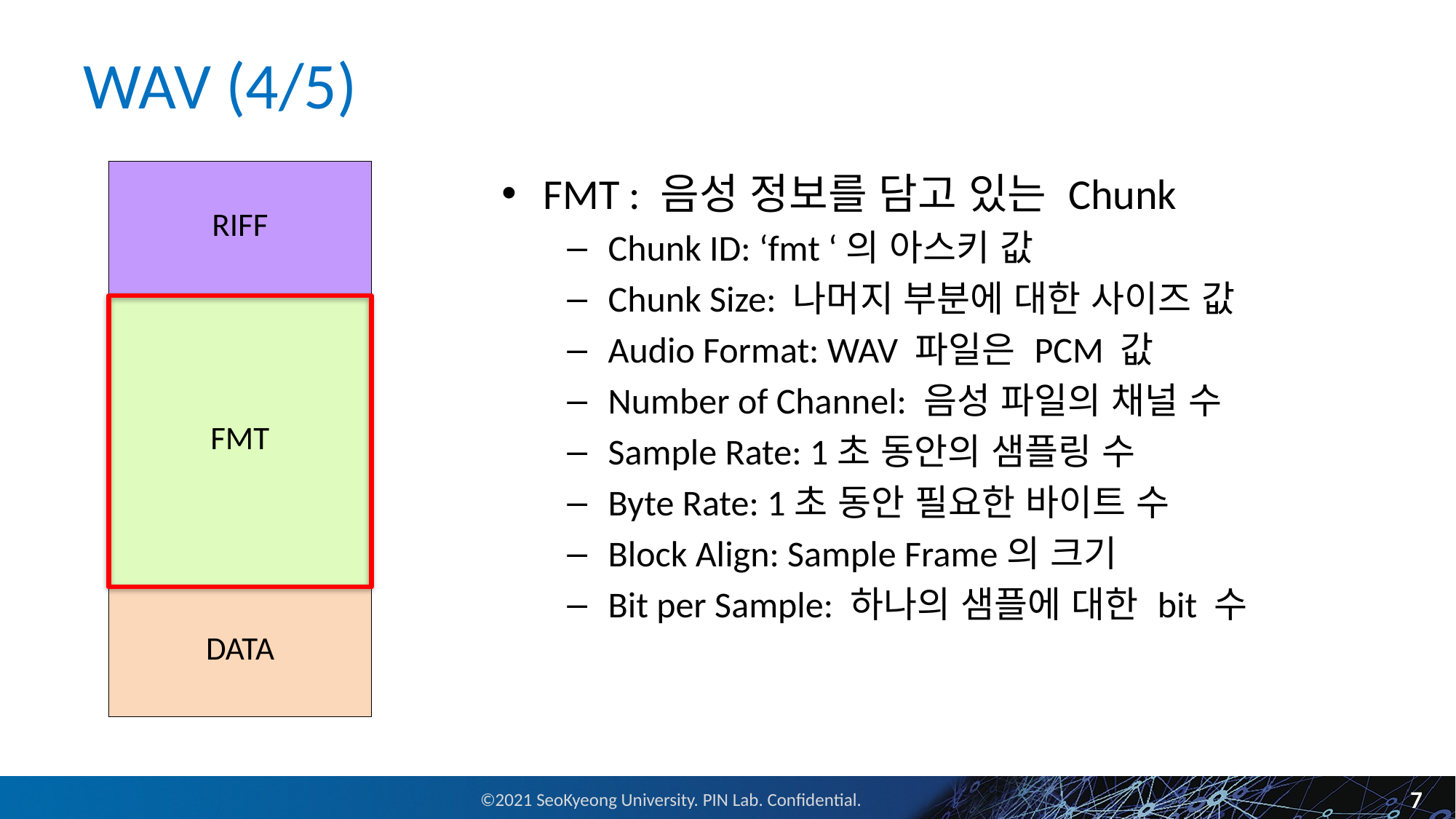

# WAV (4/5)
| RIFF |
| --- |
| FMT |
| DATA |
FMT : 음성 정보를 담고 있는 Chunk
Chunk ID: ‘fmt ‘의 아스키 값
Chunk Size: 나머지 부분에 대한 사이즈 값
Audio Format: WAV 파일은 PCM 값
Number of Channel: 음성 파일의 채널 수
Sample Rate: 1초 동안의 샘플링 수
Byte Rate: 1초 동안 필요한 바이트 수
Block Align: Sample Frame의 크기
Bit per Sample: 하나의 샘플에 대한 bit 수

7